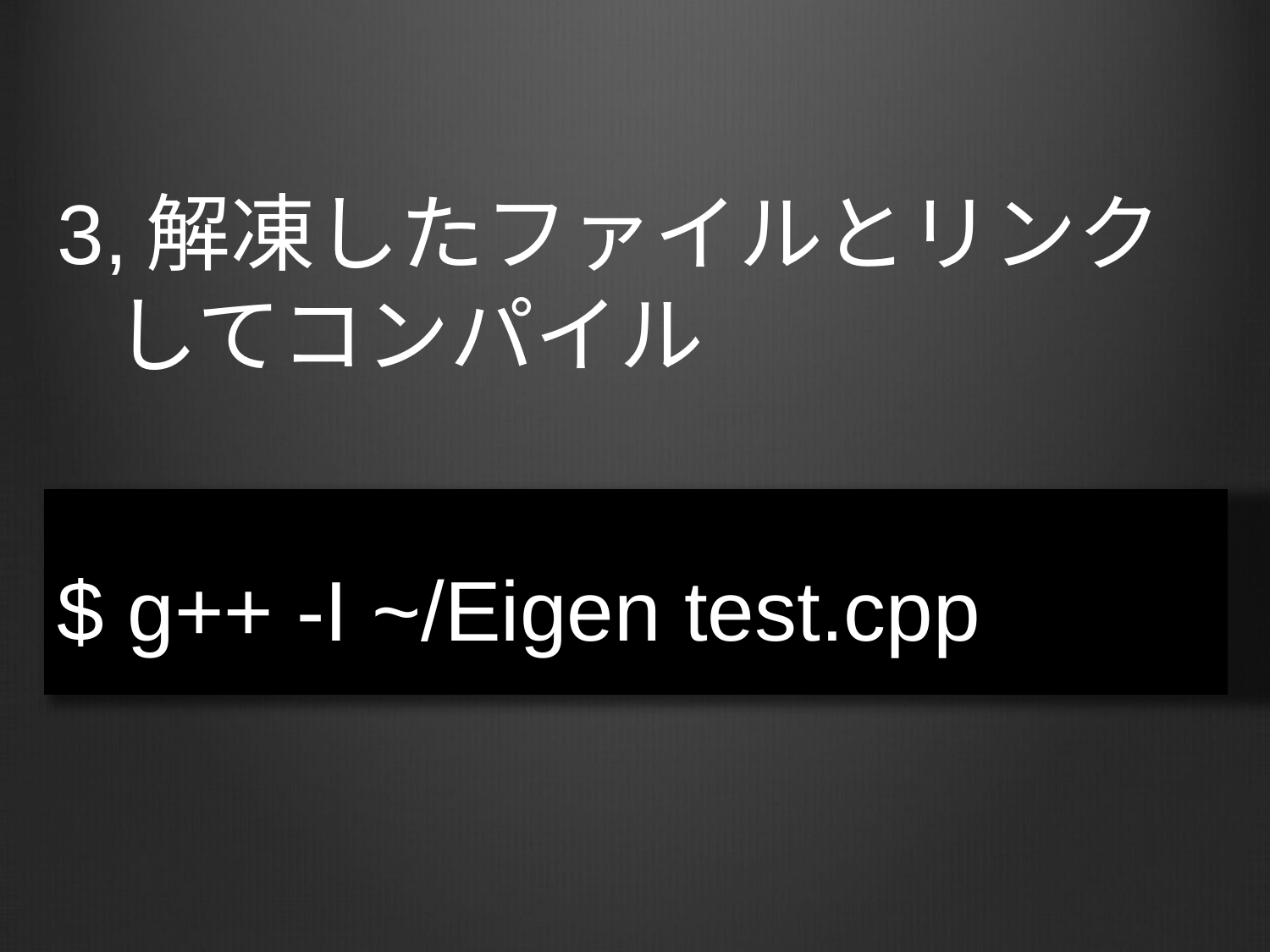

3,解凍したファイルとリンク
   してコンパイル
$ g++ -I ~/Eigen test.cpp